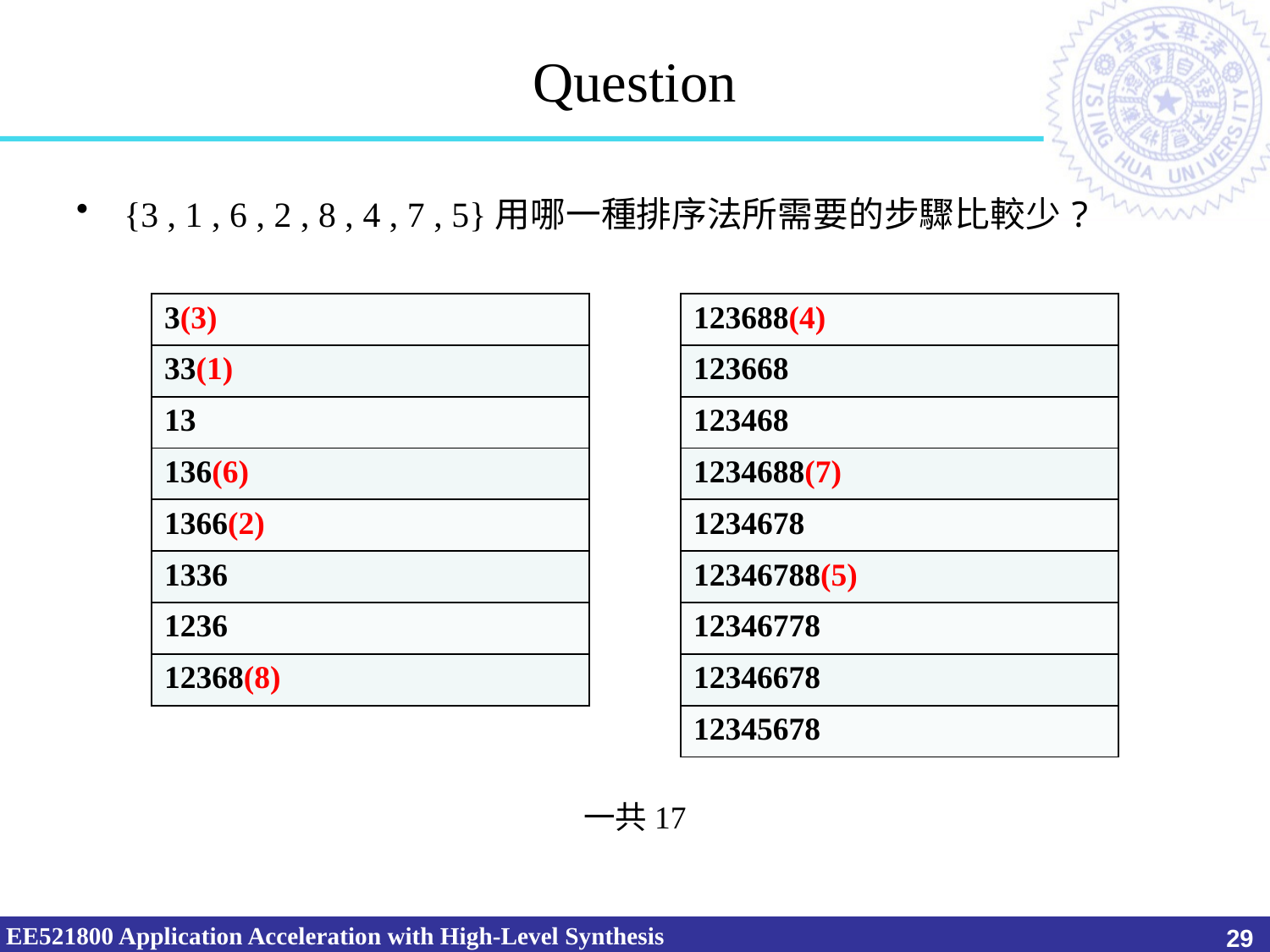

# Question
{3 , 1 , 6 , 2 , 8 , 4 , 7 , 5}用哪一種排序法所需要的步驟比較少?
| 3(3) |
| --- |
| 33(1) |
| 13 |
| 136(6) |
| 1366(2) |
| 1336 |
| 1236 |
| 12368(8) |
| 123688(4) |
| --- |
| 123668 |
| 123468 |
| 1234688(7) |
| 1234678 |
| 12346788(5) |
| 12346778 |
| 12346678 |
| 12345678 |
一共17
29